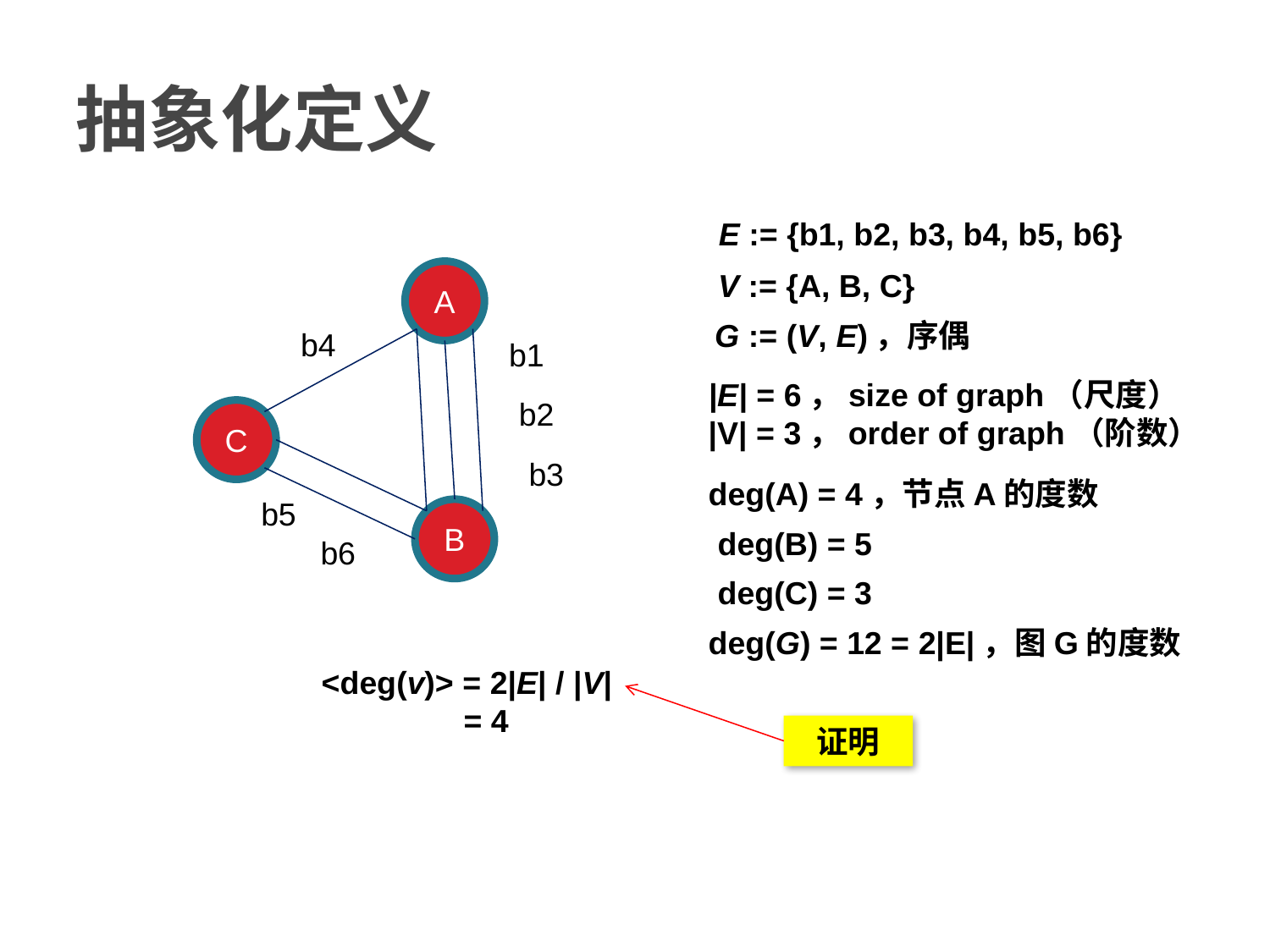

# 抽象化定义
E := {b1, b2, b3, b4, b5, b6}
V := {A, B, C}
A
G := (V, E)，序偶
b4
b1
|E| = 6，size of graph（尺度）
|V| = 3，order of graph（阶数）
b2
C
b3
deg(A) = 4，节点A的度数
b5
B
deg(B) = 5
b6
deg(C) = 3
deg(G) = 12 = 2|E|，图G的度数
<deg(v)> = 2|E| / |V|
                = 4
证明